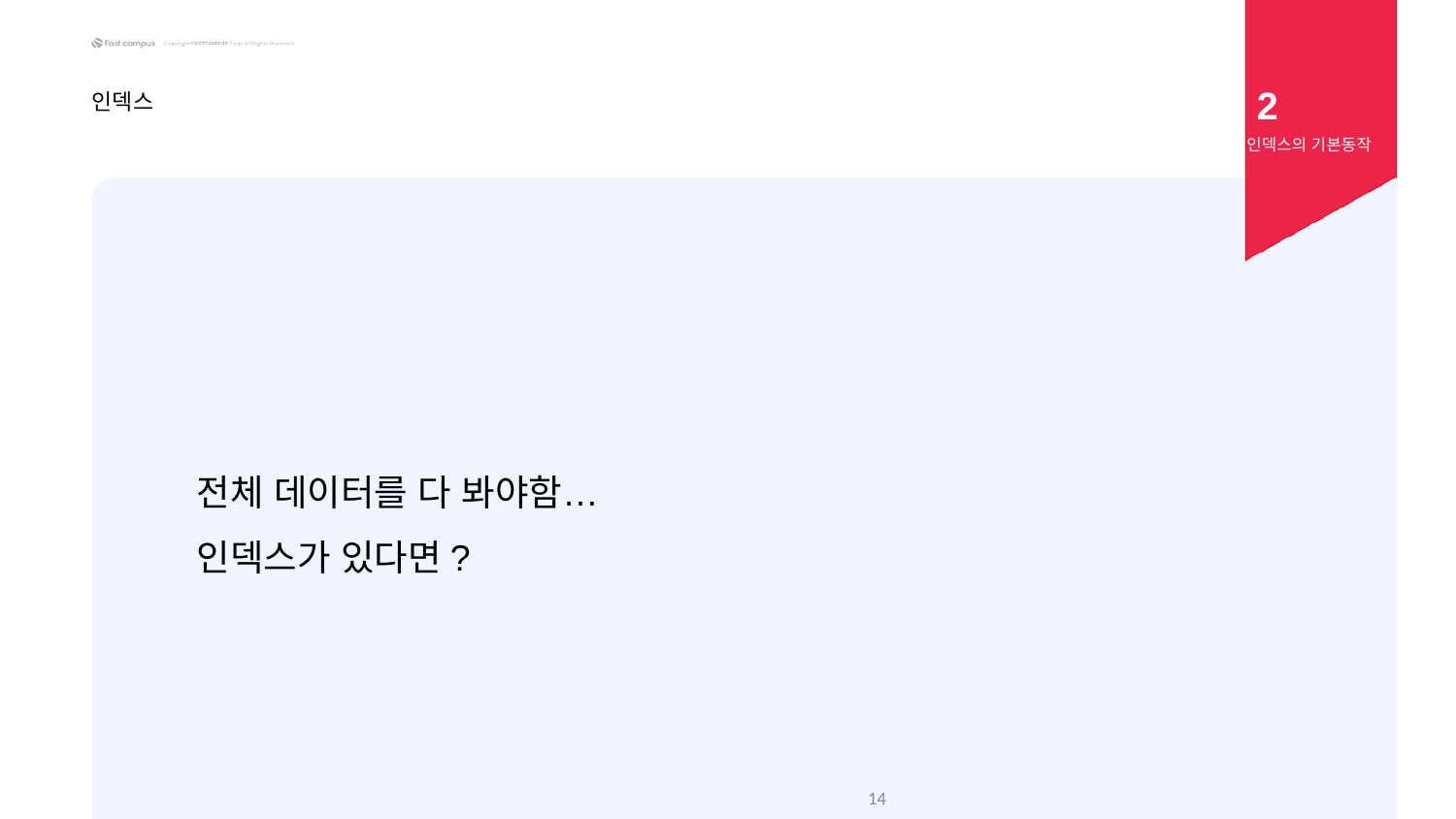

2
인덱스
인덱스의 기본동작

전체 데이터를 다 봐야함…
인덱스가 있다면?
14